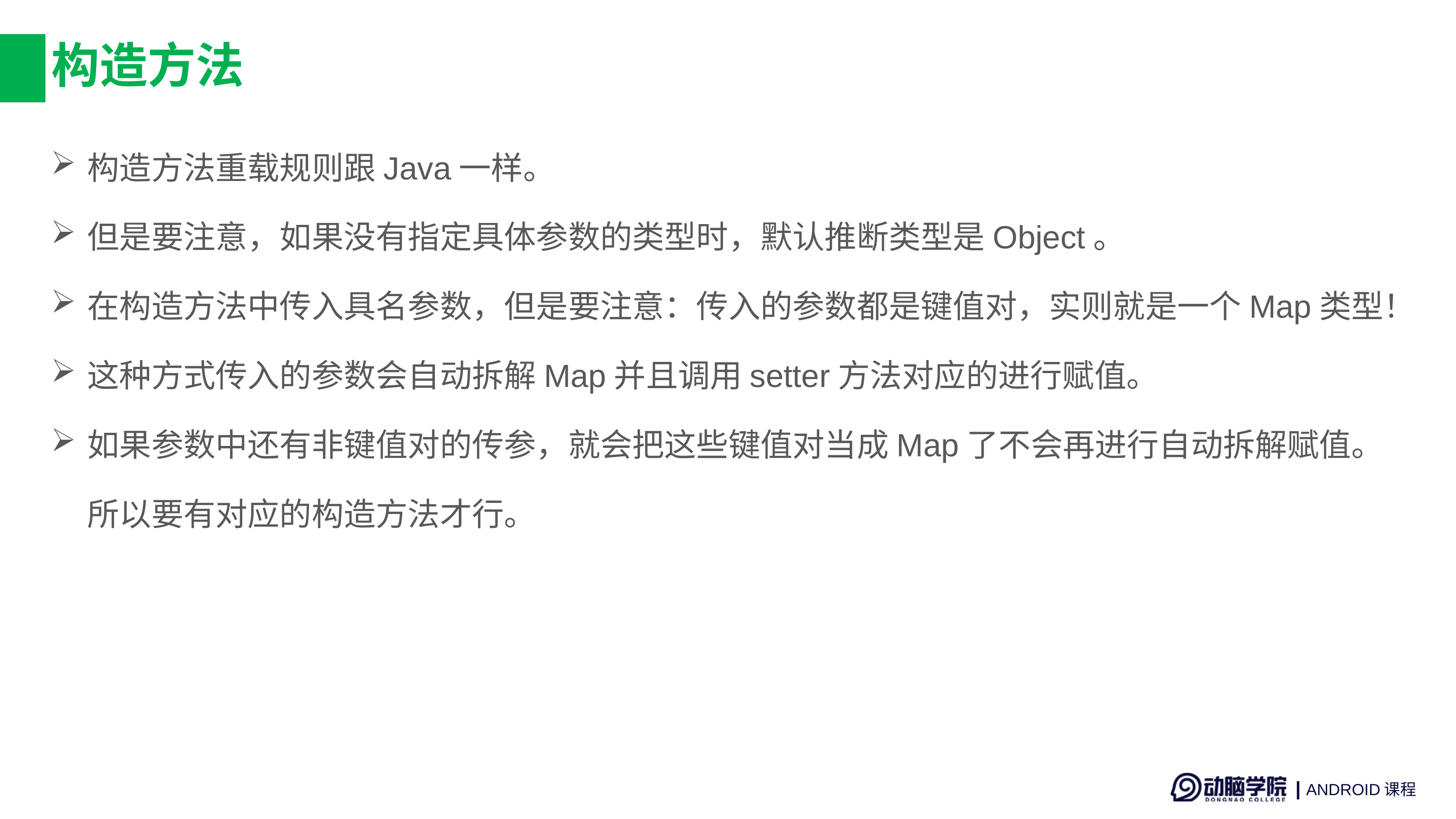

# 构造方法
构造方法重载规则跟Java一样。
但是要注意，如果没有指定具体参数的类型时，默认推断类型是Object。
在构造方法中传入具名参数，但是要注意：传入的参数都是键值对，实则就是一个Map类型！
这种方式传入的参数会自动拆解Map并且调用setter方法对应的进行赋值。
如果参数中还有非键值对的传参，就会把这些键值对当成Map了不会再进行自动拆解赋值。所以要有对应的构造方法才行。